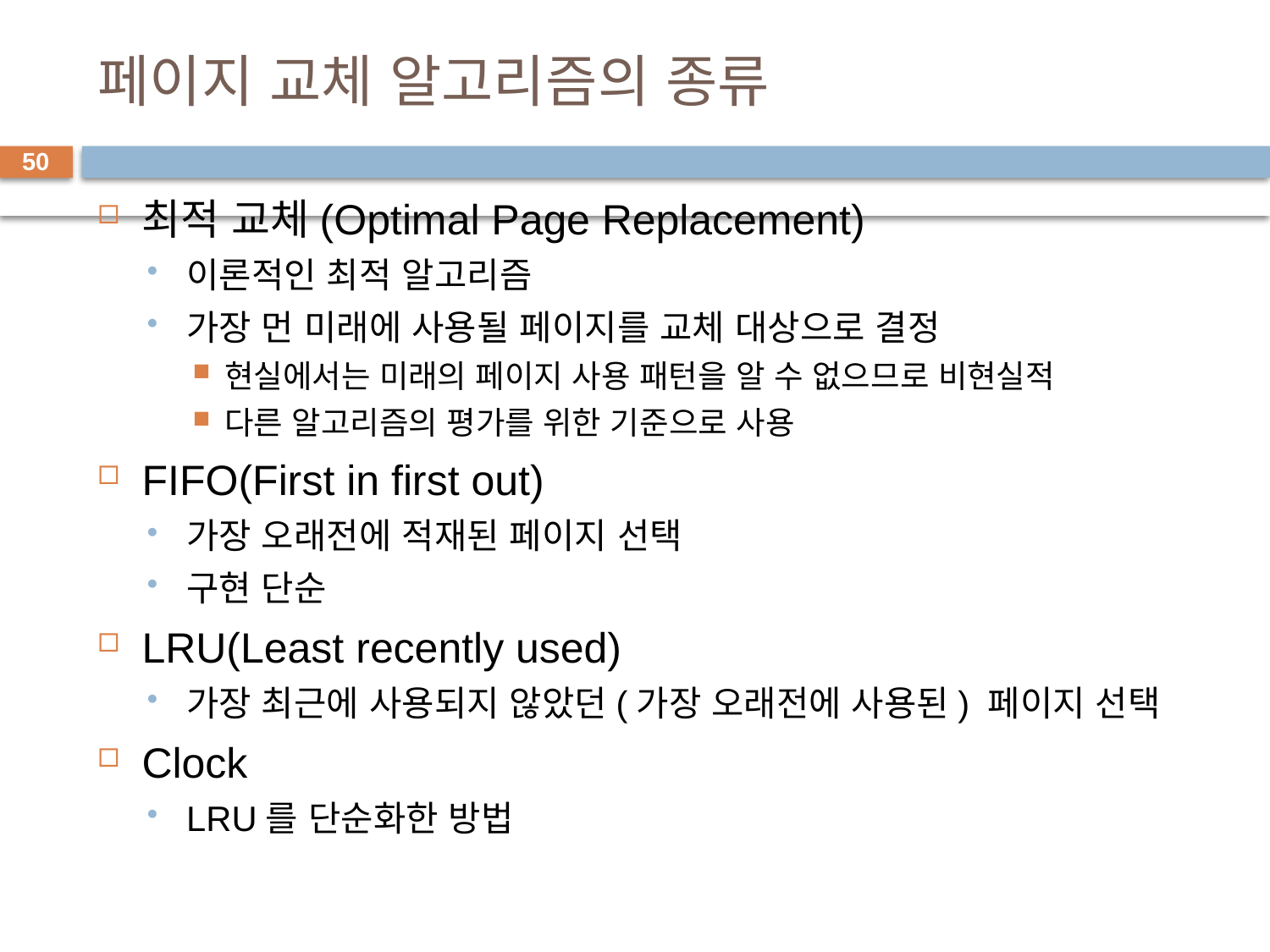

# 페이지 교체 알고리즘의 종류
50
최적 교체(Optimal Page Replacement)
이론적인 최적 알고리즘
가장 먼 미래에 사용될 페이지를 교체 대상으로 결정
현실에서는 미래의 페이지 사용 패턴을 알 수 없으므로 비현실적
다른 알고리즘의 평가를 위한 기준으로 사용
FIFO(First in first out)
가장 오래전에 적재된 페이지 선택
구현 단순
LRU(Least recently used)
가장 최근에 사용되지 않았던(가장 오래전에 사용된) 페이지 선택
Clock
LRU를 단순화한 방법